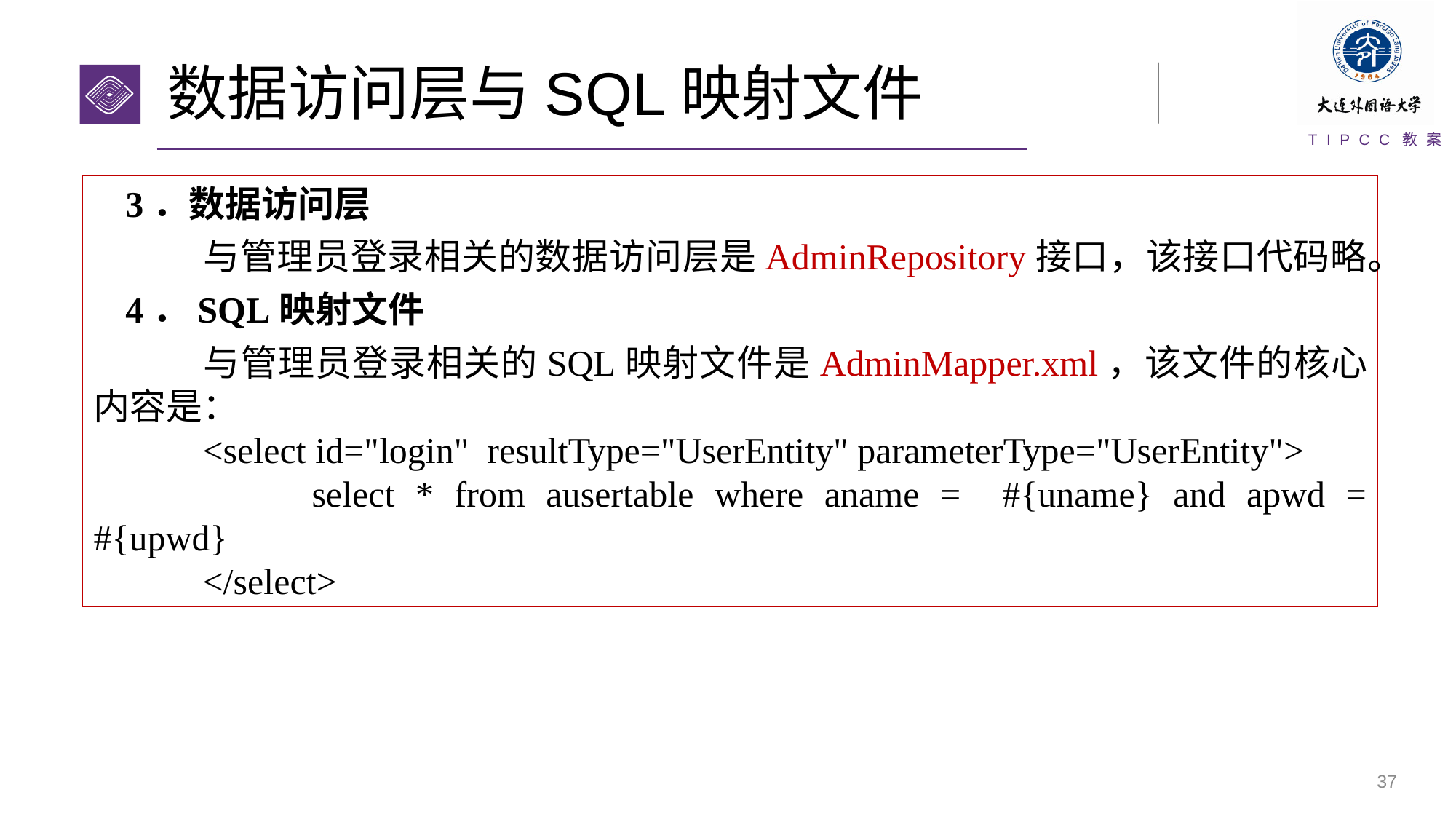

# 数据访问层与SQL映射文件
3．数据访问层
	与管理员登录相关的数据访问层是AdminRepository接口，该接口代码略。
4．SQL映射文件
	与管理员登录相关的SQL映射文件是AdminMapper.xml，该文件的核心内容是：
	<select id="login"  resultType="UserEntity" parameterType="UserEntity">
		select * from ausertable where aname =  #{uname} and apwd = #{upwd}
	</select>
37